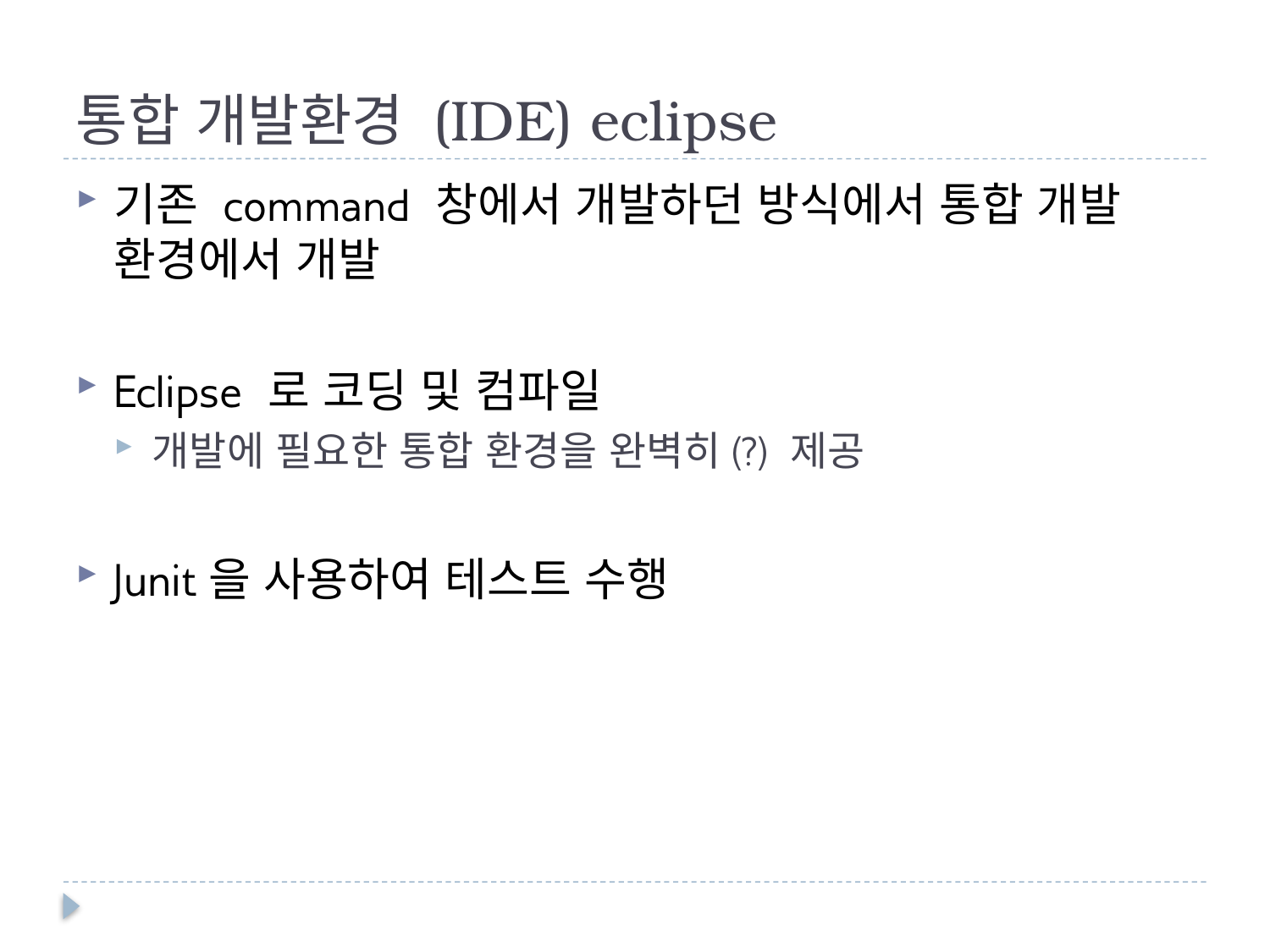

# 통합 개발환경 (IDE) eclipse
기존 command 창에서 개발하던 방식에서 통합 개발 환경에서 개발

Eclipse 로 코딩 및 컴파일
개발에 필요한 통합 환경을 완벽히(?) 제공

Junit을 사용하여 테스트 수행